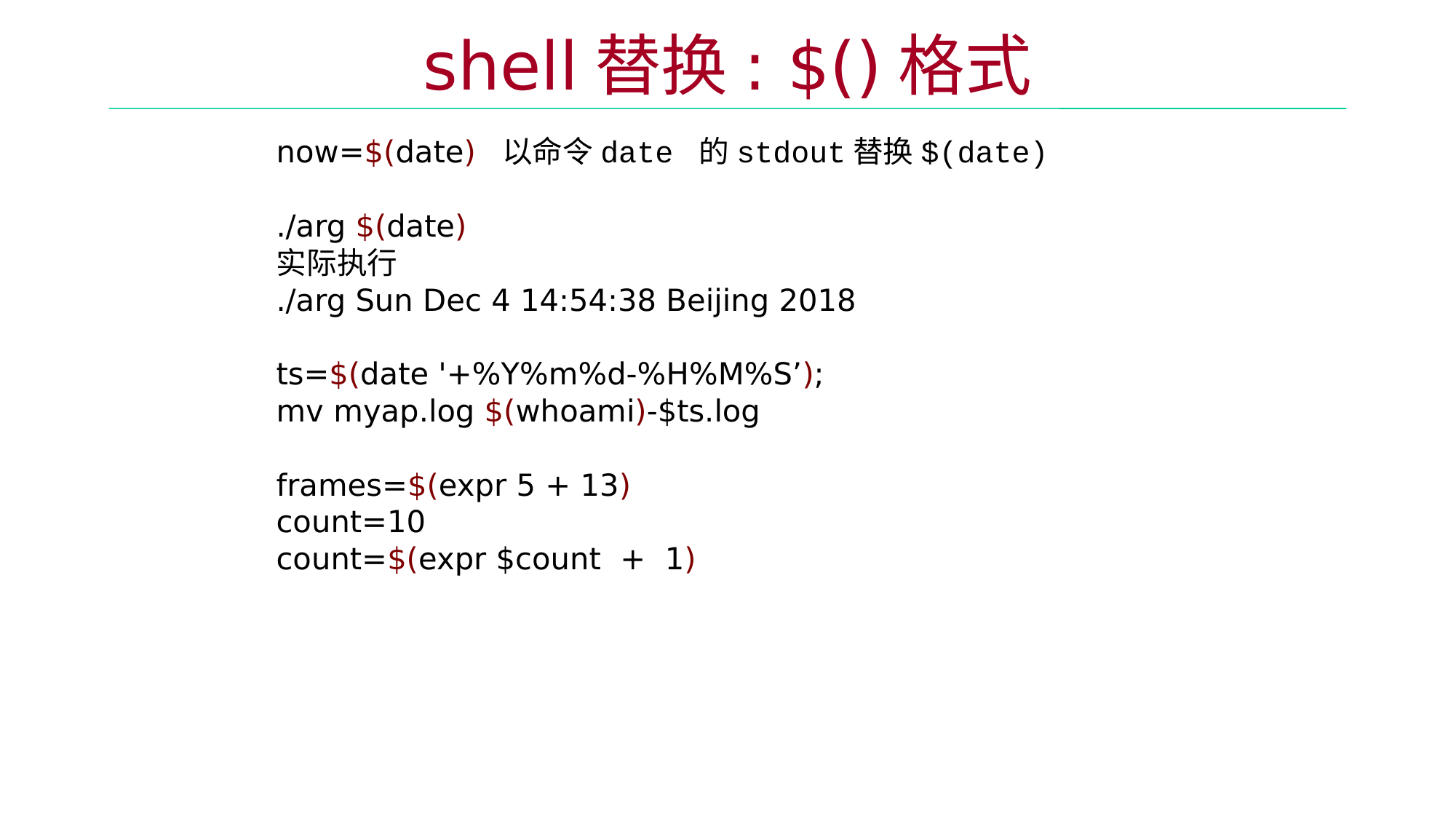

shell替换: $()格式
now=$(date)  以命令date 的stdout替换$(date)

./arg $(date)
实际执行
./arg Sun Dec 4 14:54:38 Beijing 2018

ts=$(date '+%Y%m%d-%H%M%S’);
mv myap.log $(whoami)-$ts.log

frames=$(expr 5 + 13)
count=10
count=$(expr $count  +  1)